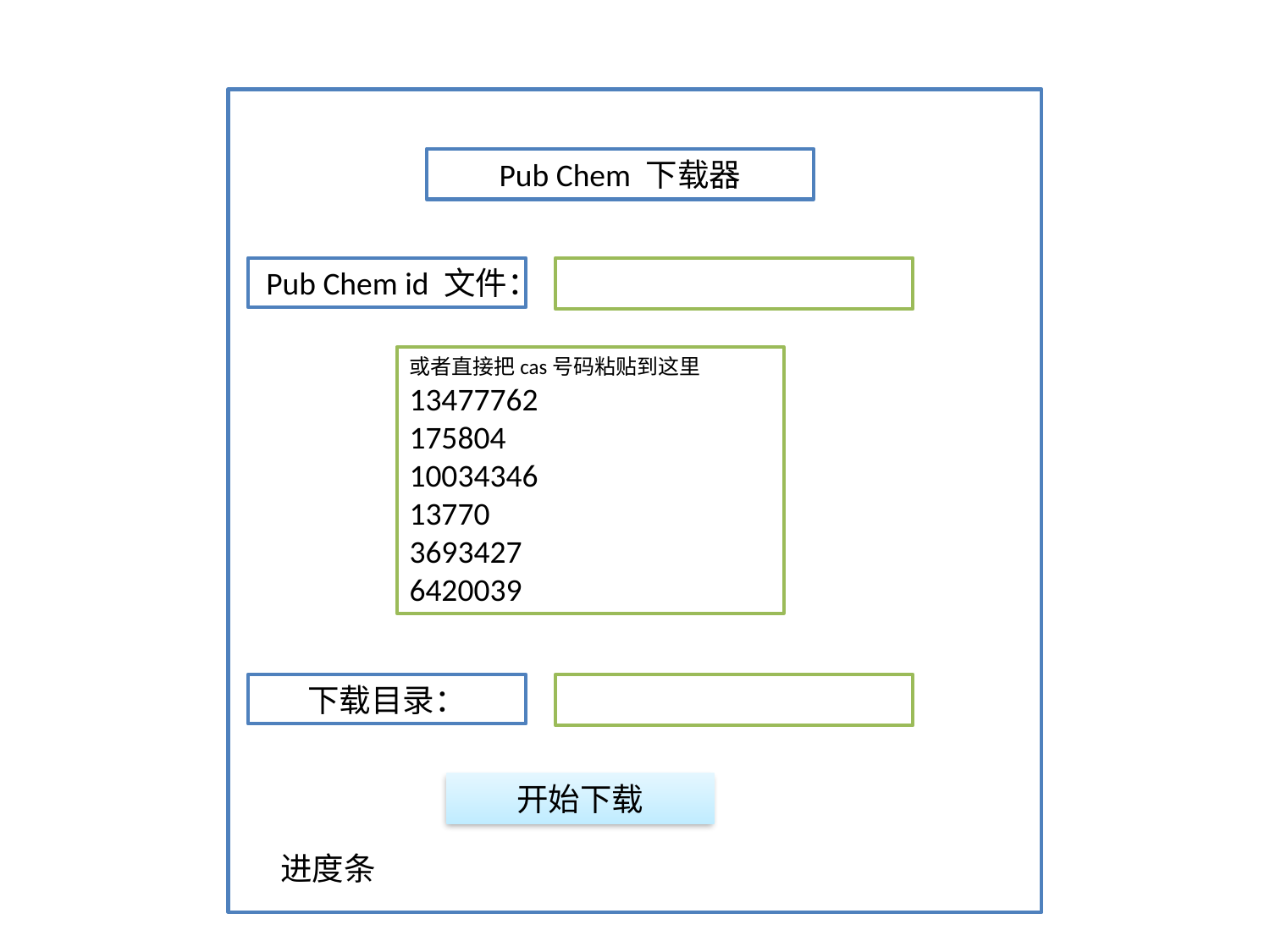

Pub Chem 下载器
Pub Chem id 文件：

或者直接把cas号码粘贴到这里
13477762
175804
10034346
13770
3693427
6420039
下载目录：

开始下载
进度条